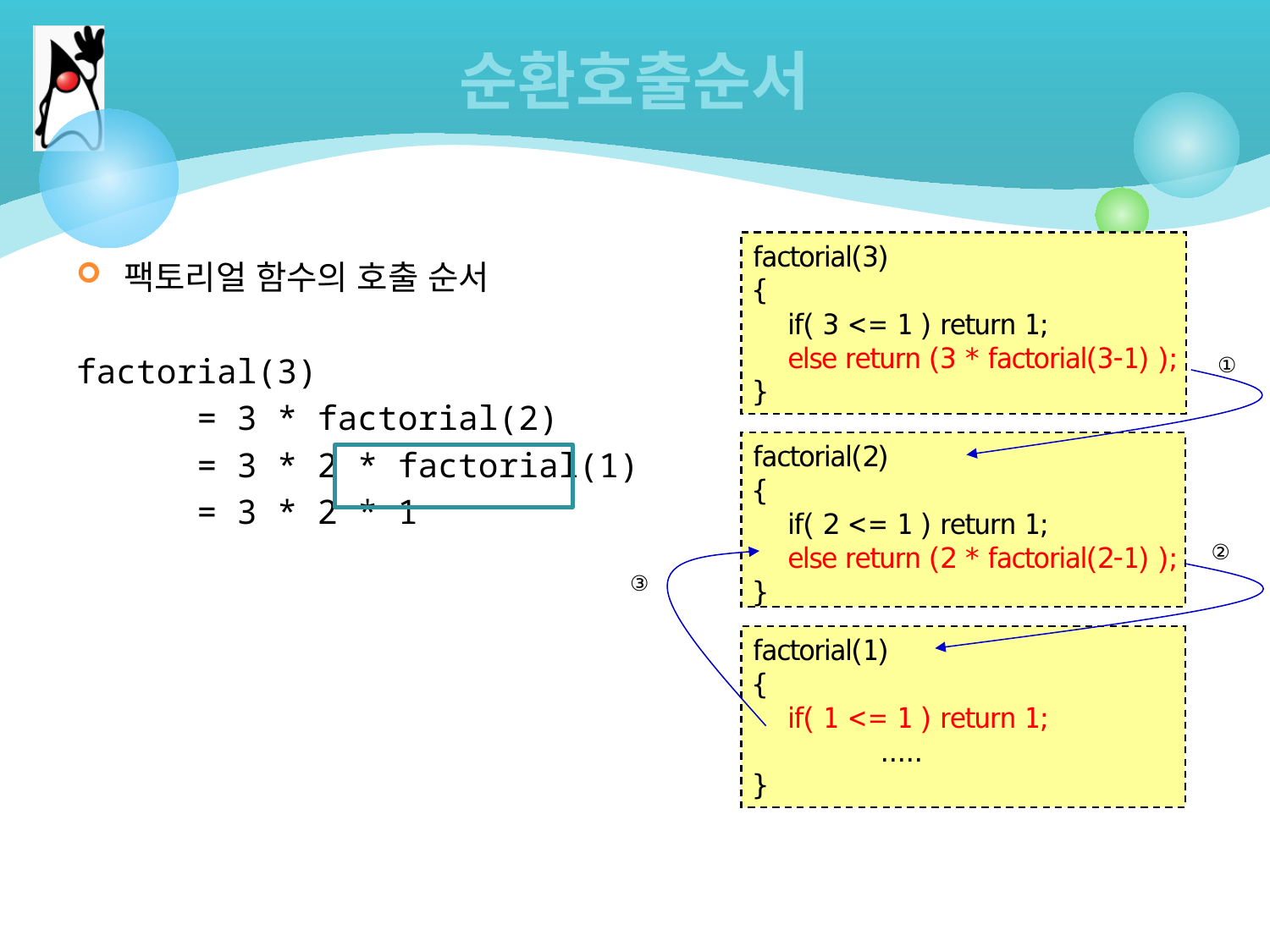

# 순환호출순서
factorial(3)
{
    if( 3 <= 1 ) return 1;
    else return (3 * factorial(3-1) );
}
팩토리얼 함수의 호출 순서

factorial(3)
      = 3 * factorial(2)
      = 3 * 2 * factorial(1)
      = 3 * 2 * 1

①

factorial(2)
{
    if( 2 <= 1 ) return 1;
    else return (2 * factorial(2-1) );
}

②

③

factorial(1)
{
    if( 1 <= 1 ) return 1;
	.....
}